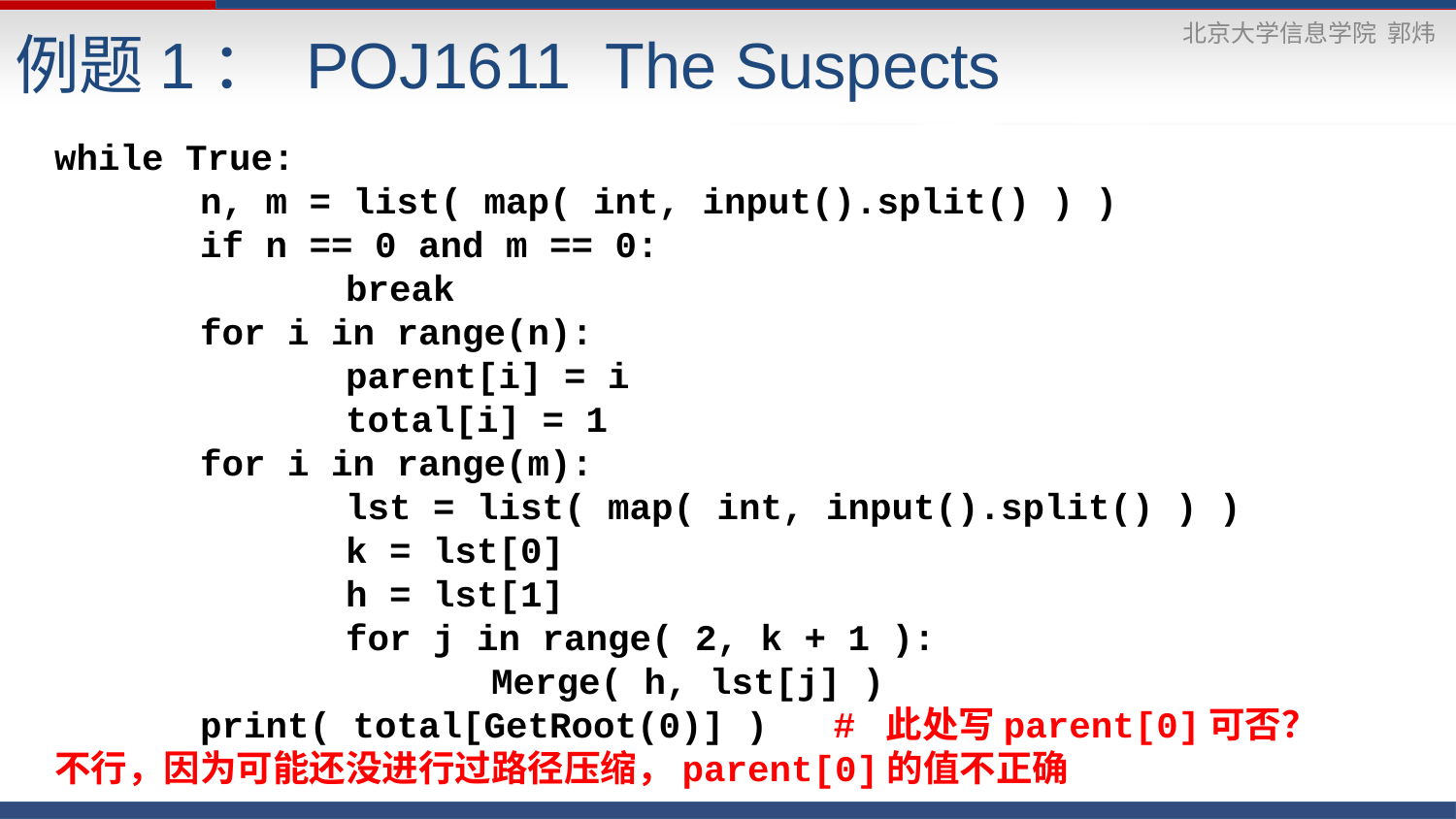

# 例题1： POJ1611  The Suspects
while True:
	n, m = list( map( int, input().split() ) )
	if n == 0 and m == 0:
		break
	for i in range(n):
		parent[i] = i
		total[i] = 1
	for i in range(m):
		lst = list( map( int, input().split() ) )
		k = lst[0]
		h = lst[1]
		for j in range( 2, k + 1 ):
			Merge( h, lst[j] )
	print( total[GetRoot(0)] )   # 此处写parent[0]可否？
不行，因为可能还没进行过路径压缩，parent[0]的值不正确